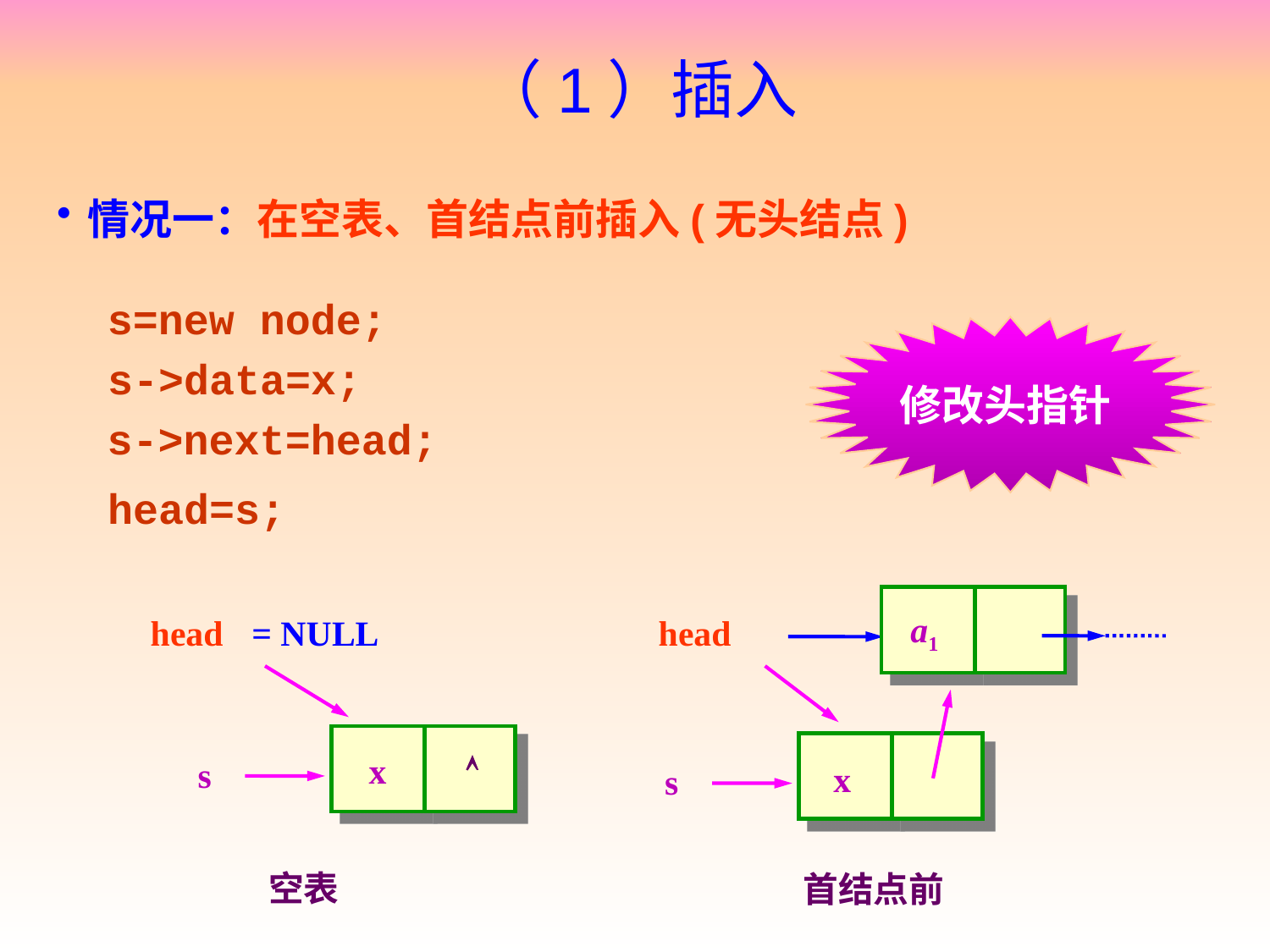

# （1）插入
情况一：在空表、首结点前插入(无头结点)
s=new node;

修改头指针

s->data=x;
s->next=head;
head=s;

a1
head
= NULL
head

s

s

x
∧
x
空表
首结点前